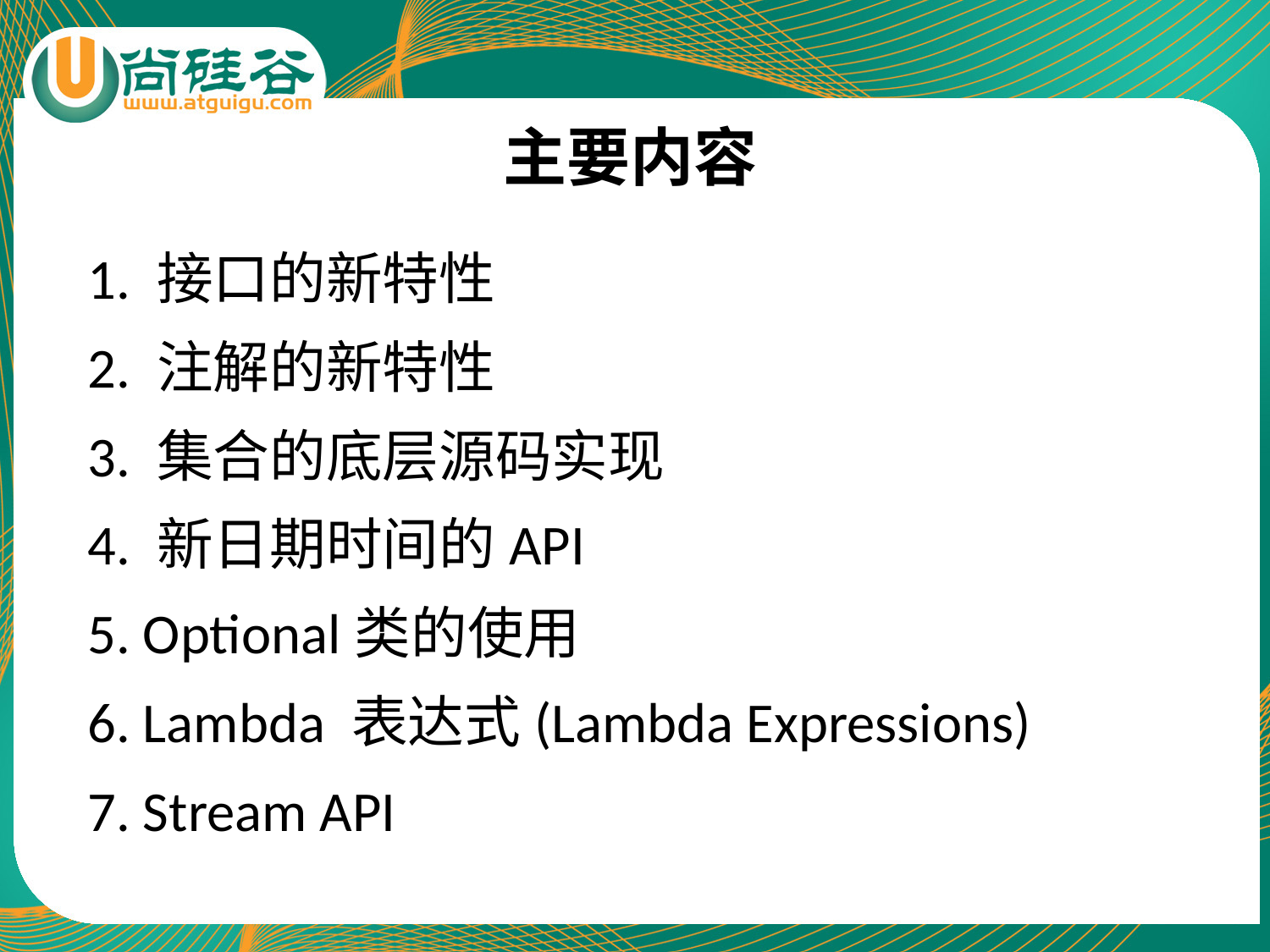

# 主要内容
1. 接口的新特性
2. 注解的新特性
3. 集合的底层源码实现
4. 新日期时间的API
5. Optional类的使用
6. Lambda 表达式(Lambda Expressions)
7. Stream API